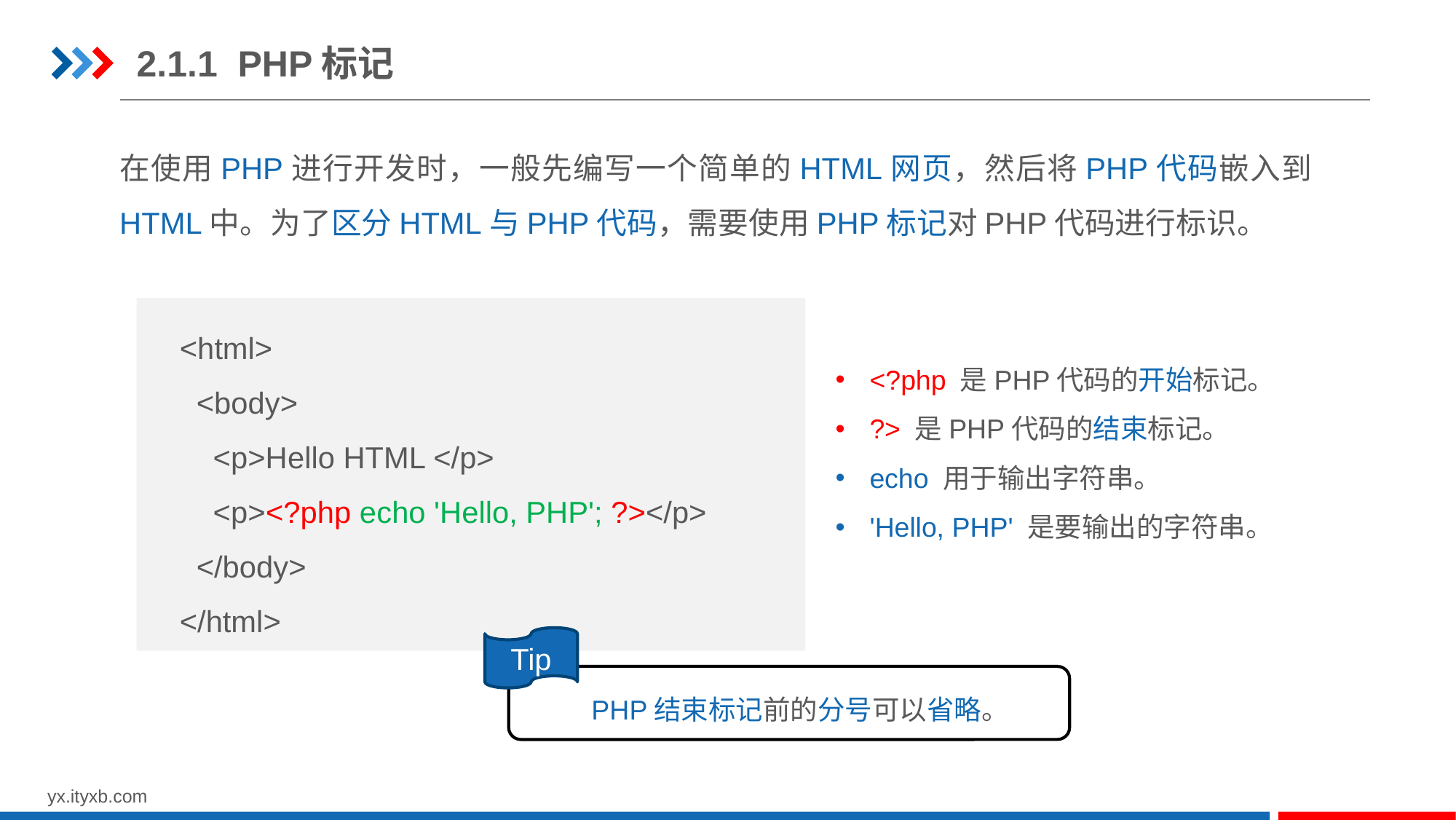

2.1.1  PHP标记
在使用PHP进行开发时，一般先编写一个简单的HTML网页，然后将PHP代码嵌入到HTML中。为了区分HTML与PHP代码，需要使用PHP标记对PHP代码进行标识。

<html>
  <body>
    <p>Hello HTML </p>
    <p><?php echo 'Hello, PHP'; ?></p>
  </body>
</html>
<?php 是PHP代码的开始标记。
?> 是PHP代码的结束标记。
echo 用于输出字符串。
'Hello, PHP' 是要输出的字符串。
Tip

PHP结束标记前的分号可以省略。